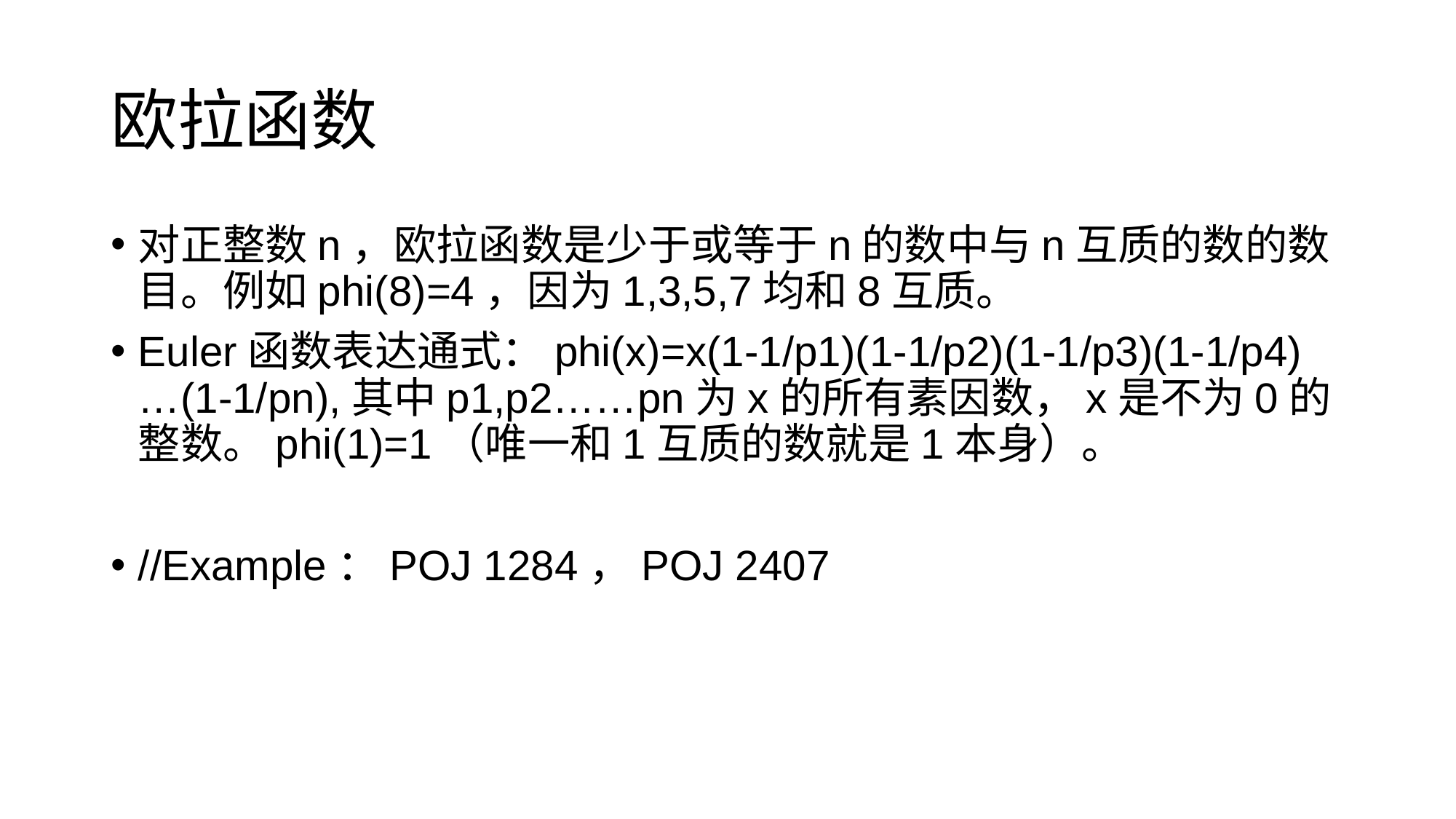

# 欧拉函数
对正整数n，欧拉函数是少于或等于n的数中与n互质的数的数目。例如phi(8)=4，因为1,3,5,7均和8互质。
Euler函数表达通式：phi(x)=x(1-1/p1)(1-1/p2)(1-1/p3)(1-1/p4)…(1-1/pn),其中p1,p2……pn为x的所有素因数，x是不为0的整数。phi(1)=1（唯一和1互质的数就是1本身）。

//Example：POJ 1284，POJ 2407